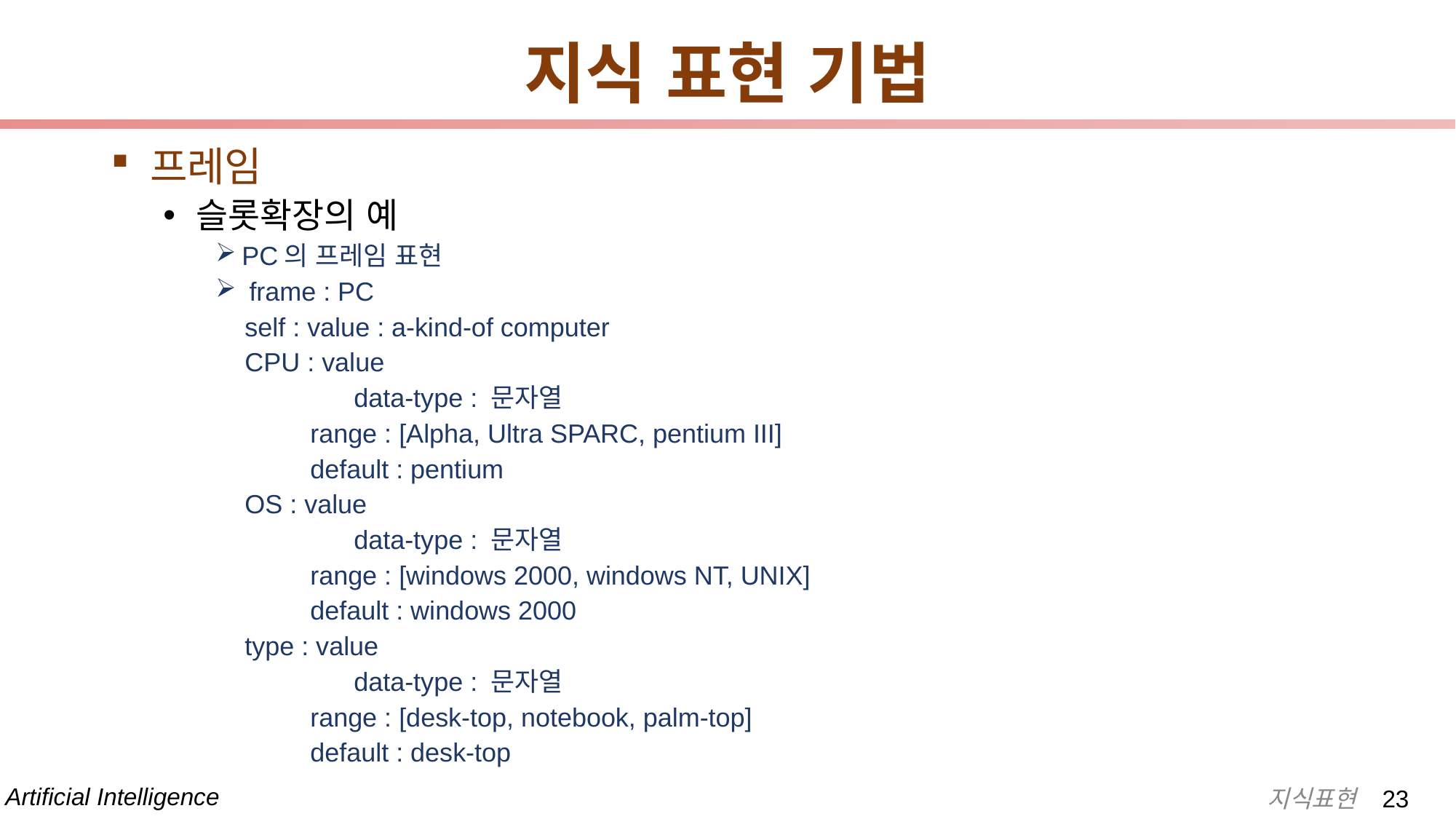

# 지식 표현 기법
프레임
슬롯확장의 예
PC의 프레임 표현
 frame : PC
    self : value : a-kind-of computer
    CPU : value
		 data-type : 문자열
             range : [Alpha, Ultra SPARC, pentium III]
             default : pentium
    OS : value
		 data-type : 문자열
             range : [windows 2000, windows NT, UNIX]
             default : windows 2000
    type : value
		 data-type : 문자열
             range : [desk-top, notebook, palm-top]
             default : desk-top